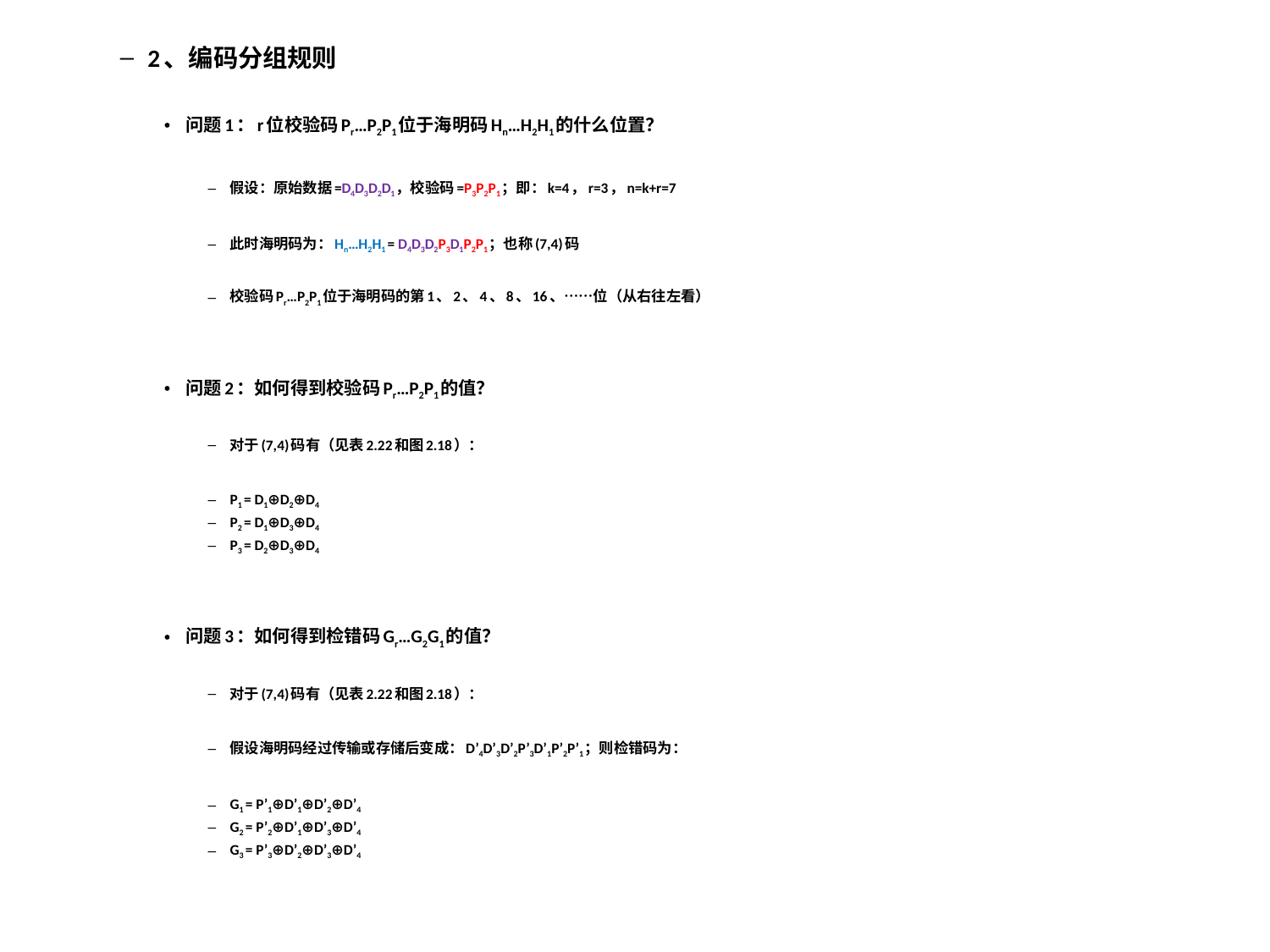

2、编码分组规则

问题1：r位校验码Pr…P2P1位于海明码Hn…H2H1的什么位置？

假设：原始数据=D4D3D2D1，校验码=P3P2P1；即：k=4，r=3，n=k+r=7

此时海明码为：Hn…H2H1 = D4D3D2P3D1P2P1；也称(7,4)码

校验码Pr…P2P1位于海明码的第1、2、4、8、16、……位（从右往左看）

问题2：如何得到校验码Pr…P2P1的值？

对于(7,4)码有（见表2.22和图2.18）：

P1 = D1⊕D2⊕D4
P2 = D1⊕D3⊕D4
P3 = D2⊕D3⊕D4

问题3：如何得到检错码Gr…G2G1的值？

对于(7,4)码有（见表2.22和图2.18）：

假设海明码经过传输或存储后变成：D’4D’3D’2P’3D’1P’2P’1；则检错码为：

G1 = P’1⊕D’1⊕D’2⊕D’4
G2 = P’2⊕D’1⊕D’3⊕D’4
G3 = P’3⊕D’2⊕D’3⊕D’4